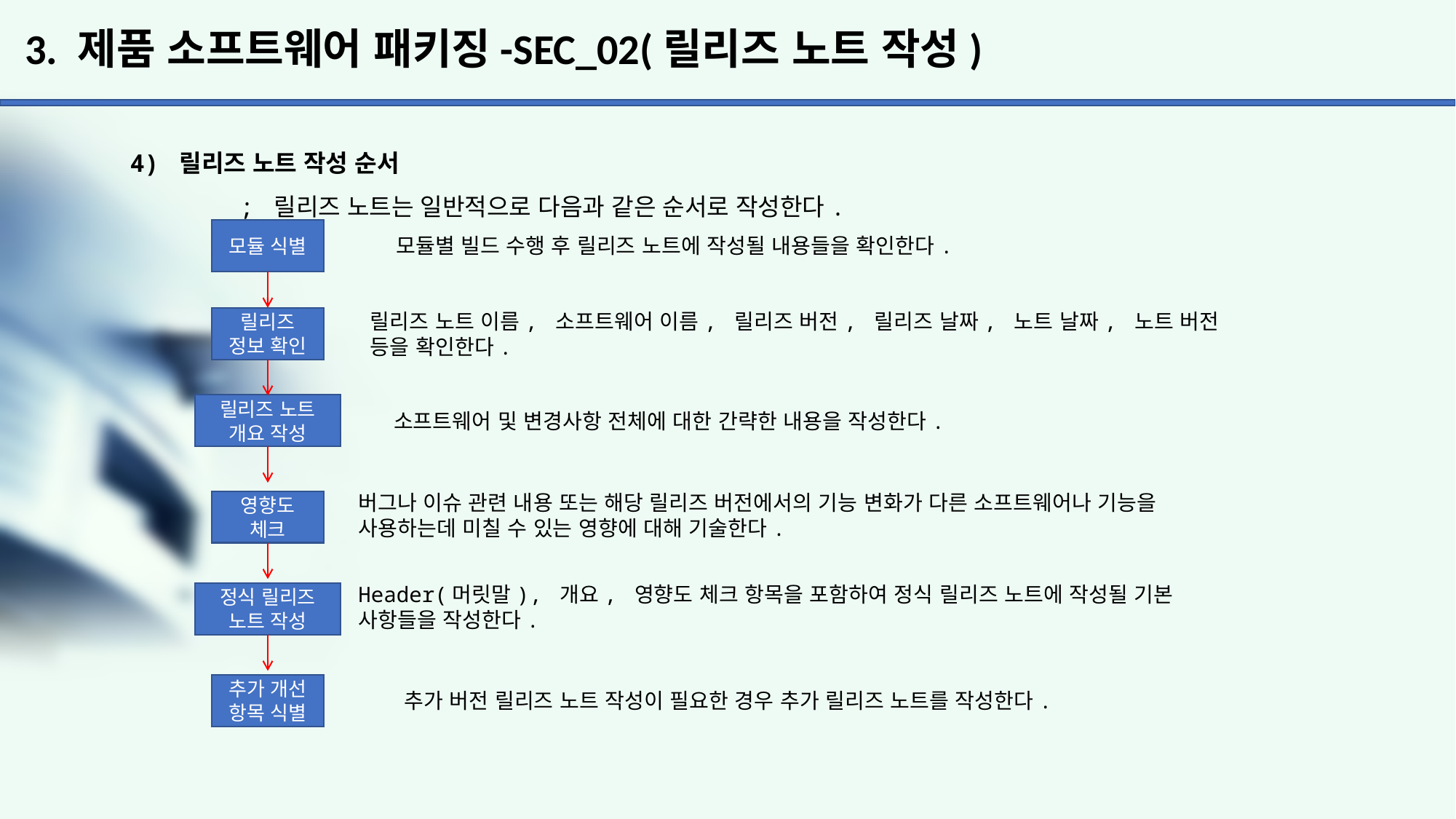

# 3. 제품 소프트웨어 패키징-SEC_02(릴리즈 노트 작성)
4) 릴리즈 노트 작성 순서
	; 릴리즈 노트는 일반적으로 다음과 같은 순서로 작성한다.
모듈 식별
모듈별 빌드 수행 후 릴리즈 노트에 작성될 내용들을 확인한다.
릴리즈 노트 이름, 소프트웨어 이름, 릴리즈 버전, 릴리즈 날짜, 노트 날짜, 노트 버전
등을 확인한다.
릴리즈 정보 확인
릴리즈 노트 개요 작성
소프트웨어 및 변경사항 전체에 대한 간략한 내용을 작성한다.
버그나 이슈 관련 내용 또는 해당 릴리즈 버전에서의 기능 변화가 다른 소프트웨어나 기능을 사용하는데 미칠 수 있는 영향에 대해 기술한다.
영향도
체크
Header(머릿말), 개요, 영향도 체크 항목을 포함하여 정식 릴리즈 노트에 작성될 기본 사항들을 작성한다.
정식 릴리즈 노트 작성
추가 개선 항목 식별
추가 버전 릴리즈 노트 작성이 필요한 경우 추가 릴리즈 노트를 작성한다.